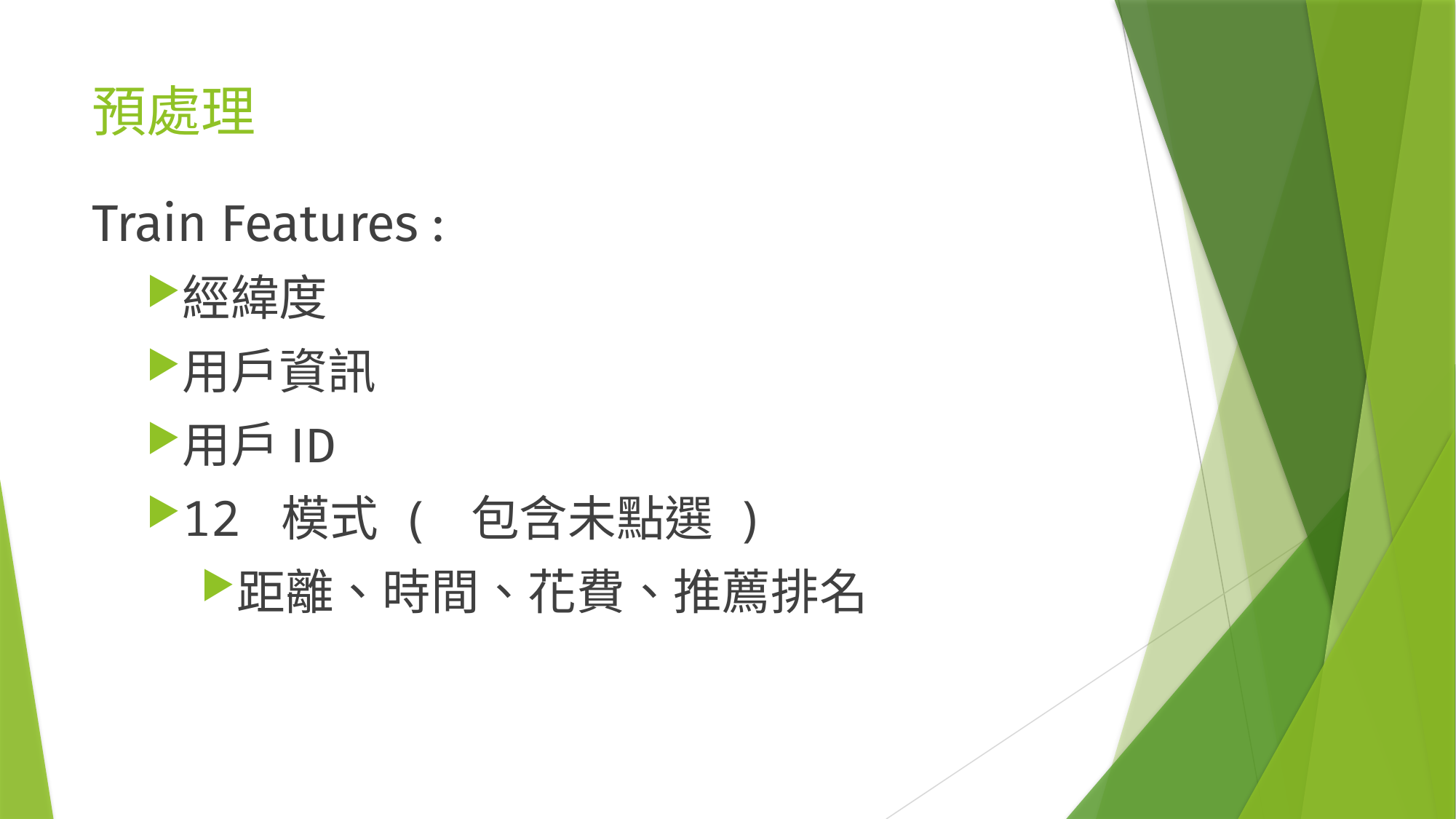

# 預處理
Train Features :
經緯度
用戶資訊
用戶ID
12 模式 ( 包含未點選 )
距離、時間、花費、推薦排名